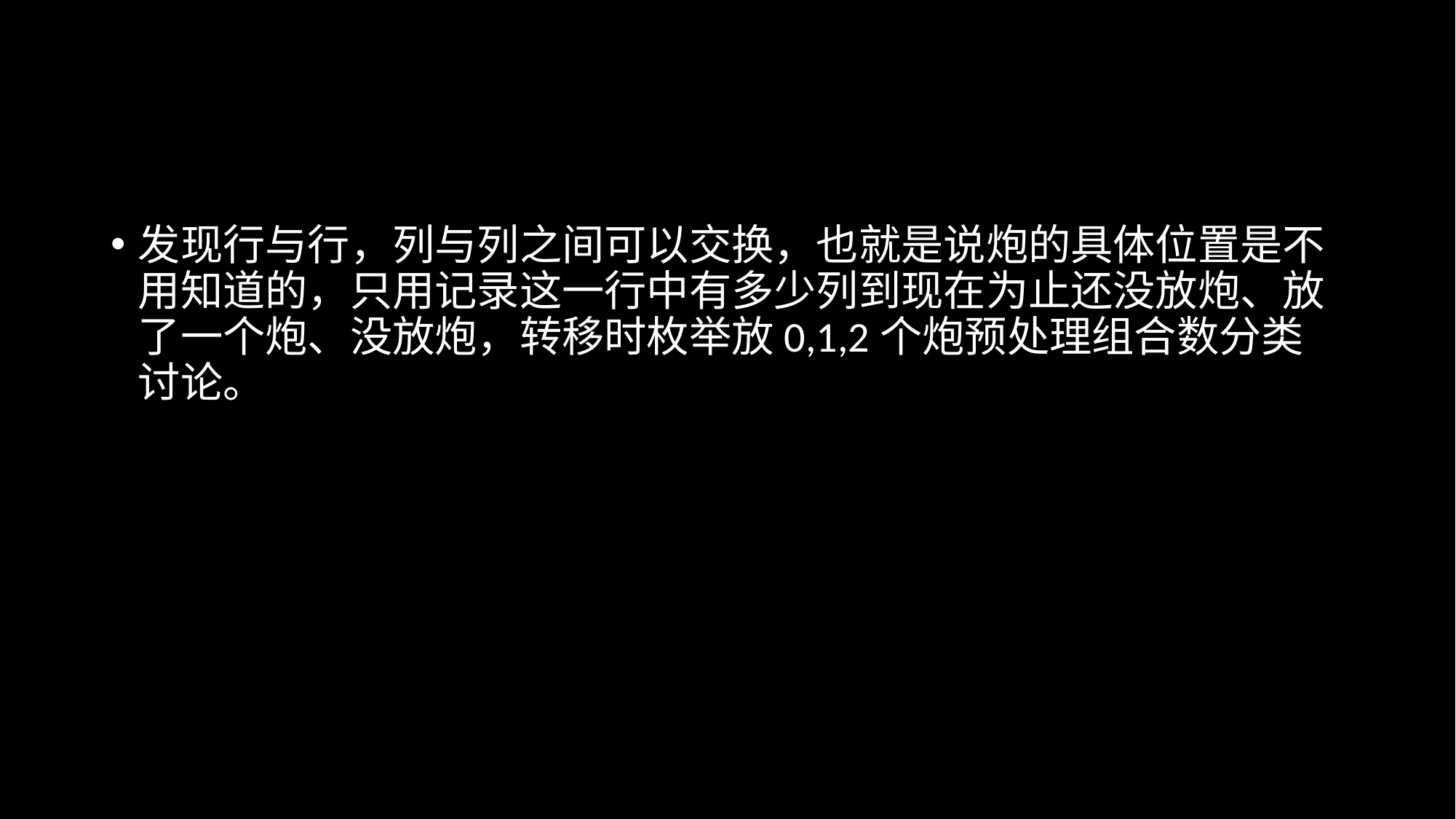

#
发现行与行，列与列之间可以交换，也就是说炮的具体位置是不用知道的，只用记录这一行中有多少列到现在为止还没放炮、放了一个炮、没放炮，转移时枚举放0,1,2个炮预处理组合数分类讨论。